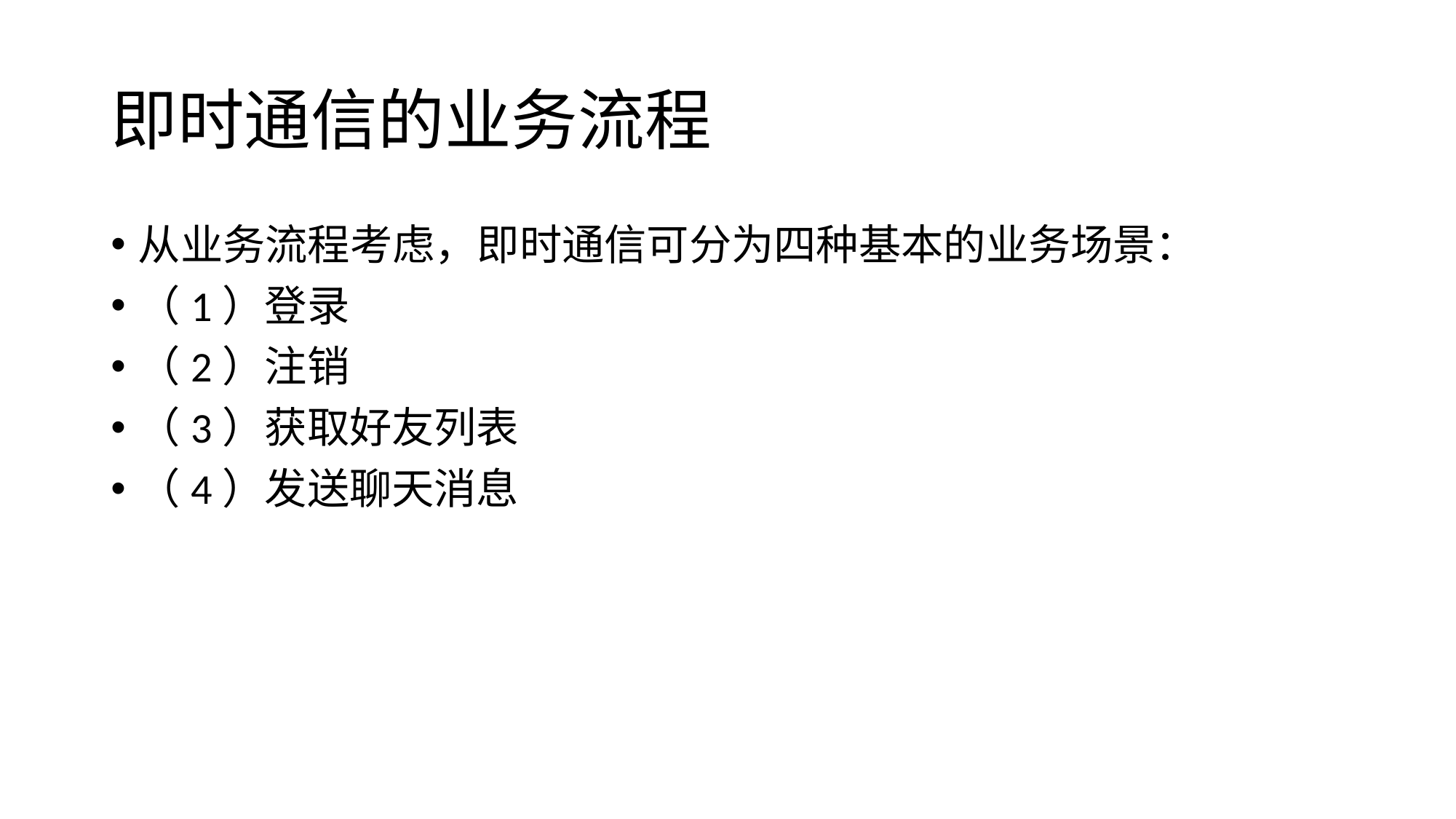

# 即时通信的业务流程
从业务流程考虑，即时通信可分为四种基本的业务场景：
（1）登录
（2）注销
（3）获取好友列表
（4）发送聊天消息